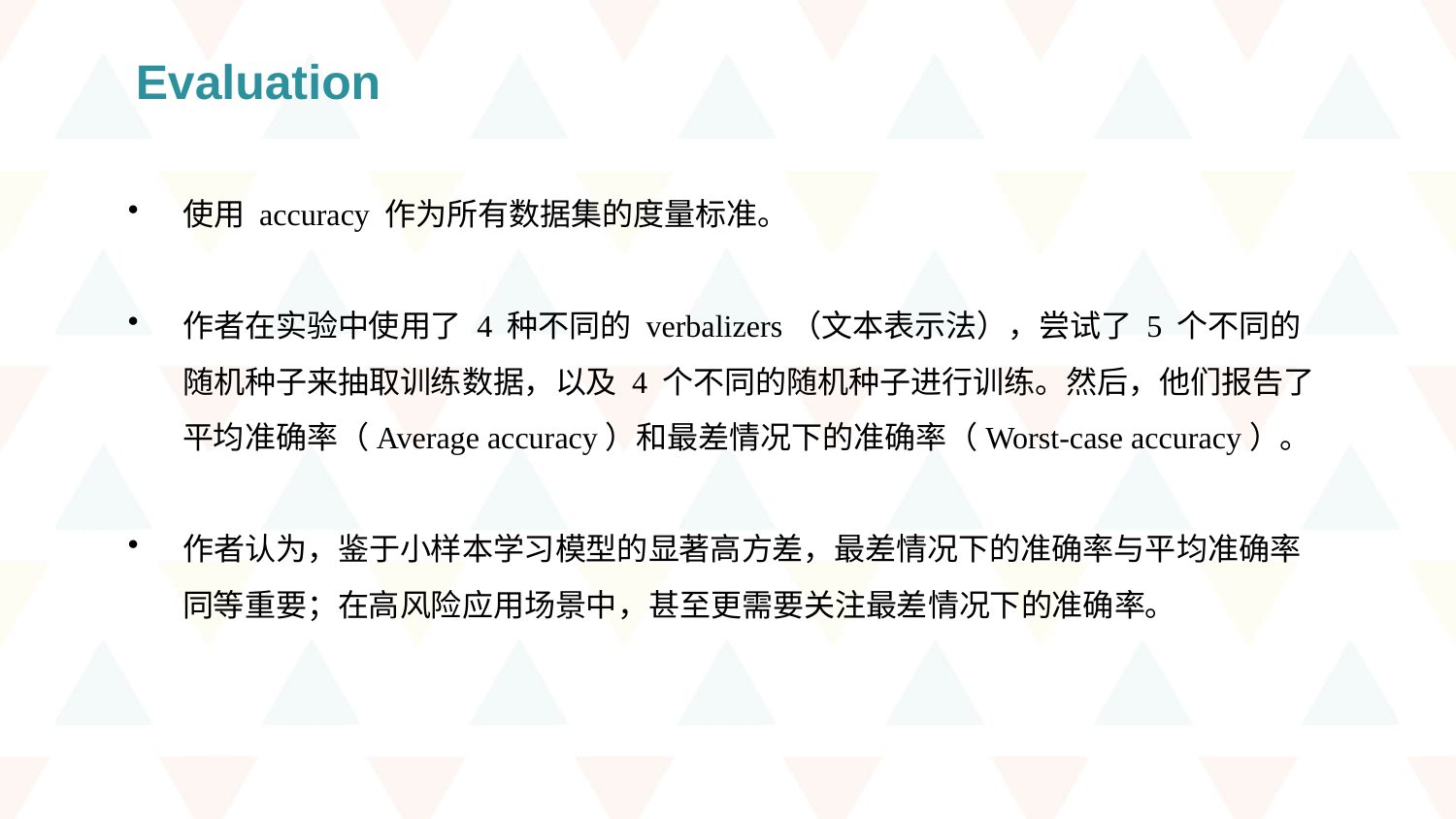

Evaluation
使用 accuracy 作为所有数据集的度量标准。

作者在实验中使用了 4 种不同的 verbalizers（文本表示法），尝试了 5 个不同的随机种子来抽取训练数据，以及 4 个不同的随机种子进行训练。然后，他们报告了平均准确率（Average accuracy）和最差情况下的准确率（Worst-case accuracy）。

作者认为，鉴于小样本学习模型的显著高方差，最差情况下的准确率与平均准确率同等重要；在高风险应用场景中，甚至更需要关注最差情况下的准确率。